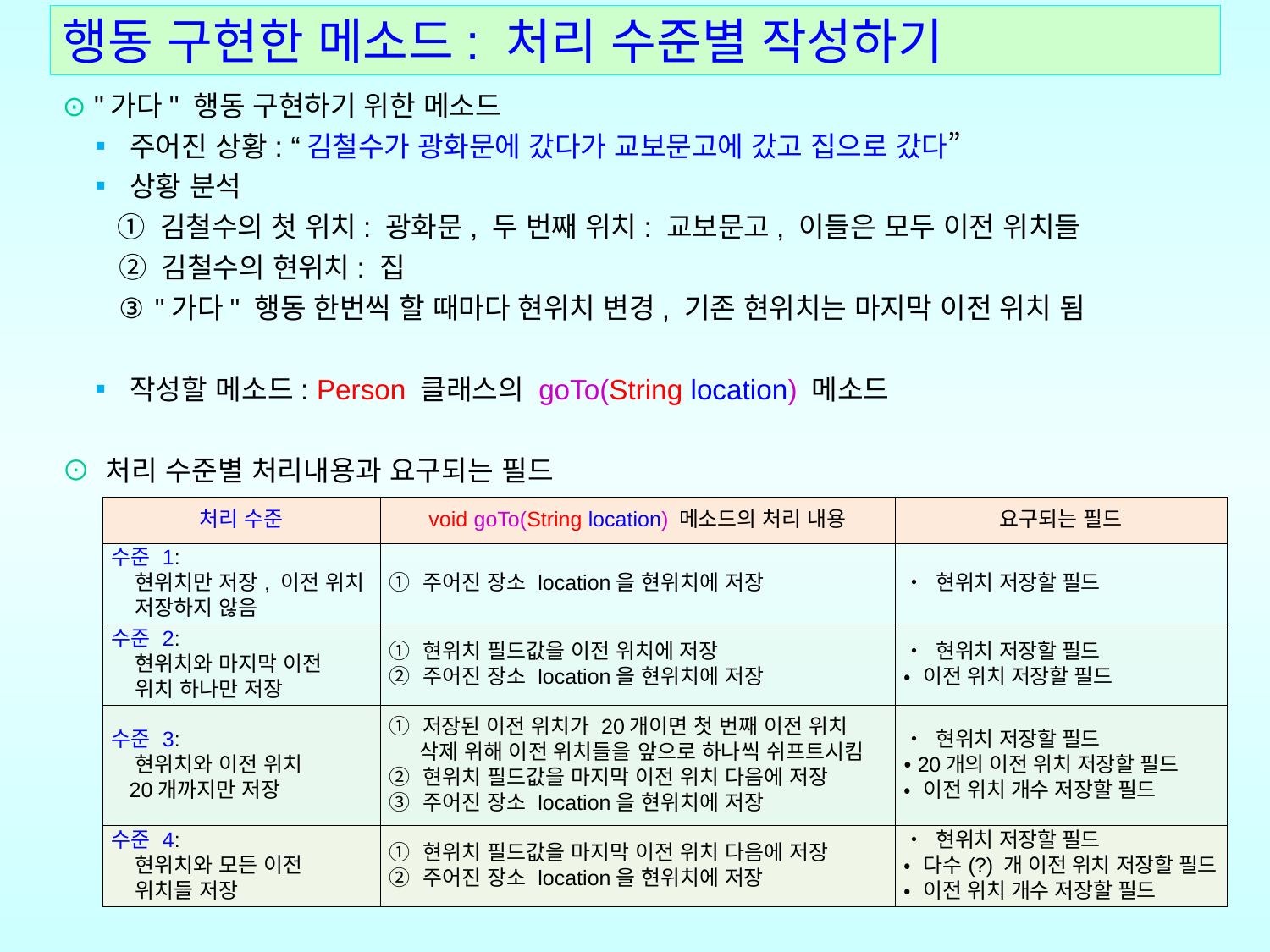

# 행동 구현한 메소드: 처리 수준별 작성하기
⊙ "가다" 행동 구현하기 위한 메소드
   ▪ 주어진 상황: “김철수가 광화문에 갔다가 교보문고에 갔고 집으로 갔다”
   ▪ 상황 분석
       ① 김철수의 첫 위치: 광화문, 두 번째 위치: 교보문고, 이들은 모두 이전 위치들
       ② 김철수의 현위치: 집
       ③ "가다" 행동 한번씩 할 때마다 현위치 변경, 기존 현위치는 마지막 이전 위치 됨

   ▪ 작성할 메소드: Person 클래스의 goTo(String location) 메소드

⊙ 처리 수준별 처리내용과 요구되는 필드

| 처리 수준 | void goTo(String location) 메소드의 처리 내용 | 요구되는 필드 |
| --- | --- | --- |
| 수준 1: 현위치만 저장, 이전 위치 저장하지 않음 | ① 주어진 장소 location을 현위치에 저장 | • 현위치 저장할 필드 |
| 수준 2: 현위치와 마지막 이전 위치 하나만 저장 | ① 현위치 필드값을 이전 위치에 저장 ② 주어진 장소 location을 현위치에 저장 | • 현위치 저장할 필드 • 이전 위치 저장할 필드 |
| 수준 3: 현위치와 이전 위치 20개까지만 저장 | ① 저장된 이전 위치가 20개이면 첫 번째 이전 위치 삭제 위해 이전 위치들을 앞으로 하나씩 쉬프트시킴 ② 현위치 필드값을 마지막 이전 위치 다음에 저장 ③ 주어진 장소 location을 현위치에 저장 | • 현위치 저장할 필드 • 20개의 이전 위치 저장할 필드 • 이전 위치 개수 저장할 필드 |
| 수준 4: 현위치와 모든 이전 위치들 저장 | ① 현위치 필드값을 마지막 이전 위치 다음에 저장 ② 주어진 장소 location을 현위치에 저장 | • 현위치 저장할 필드 • 다수(?) 개 이전 위치 저장할 필드 • 이전 위치 개수 저장할 필드 |